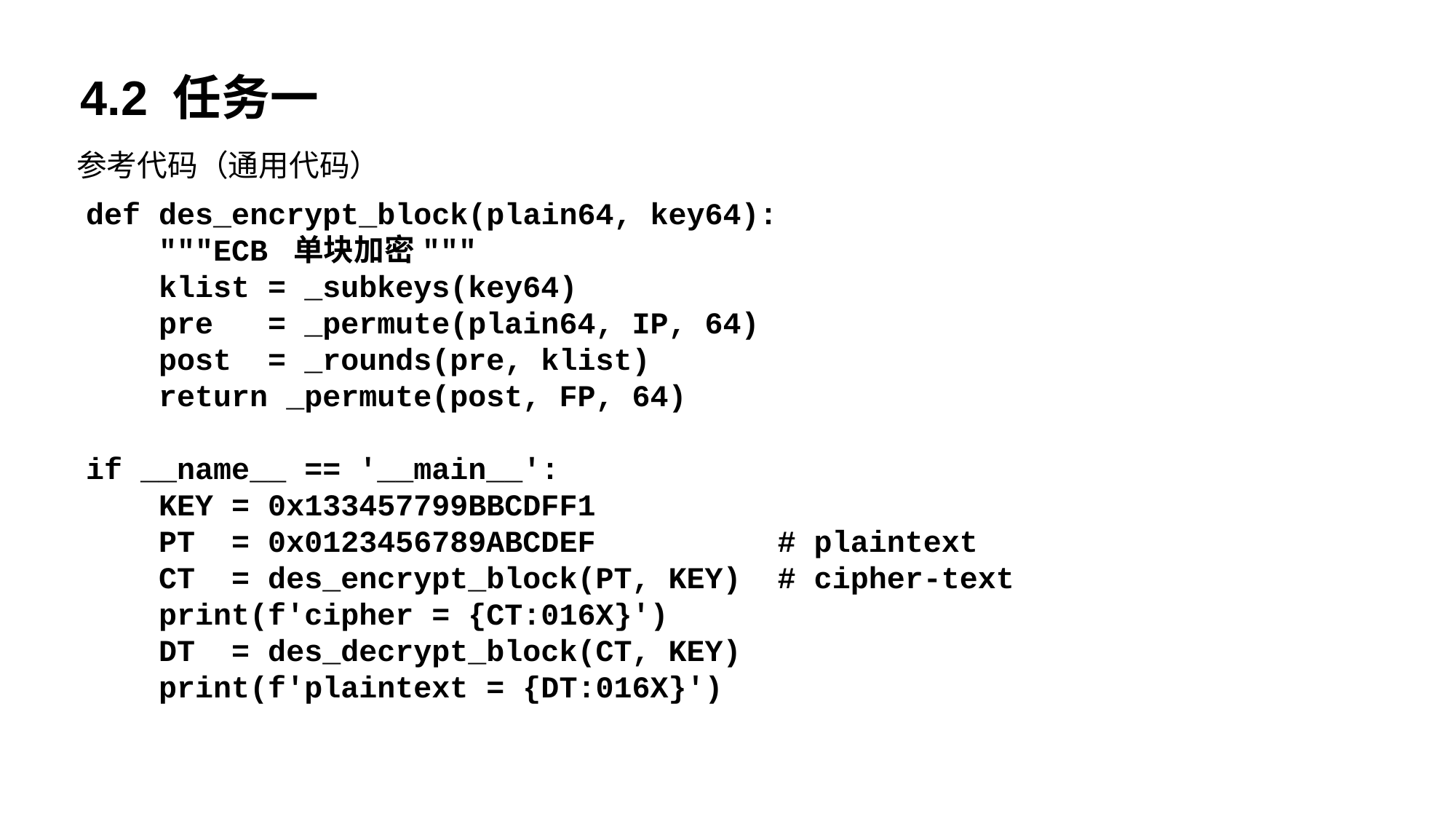

4.2 任务一
参考代码（通用代码）
def des_encrypt_block(plain64, key64):
    """ECB 单块加密"""
    klist = _subkeys(key64)
    pre   = _permute(plain64, IP, 64)
    post  = _rounds(pre, klist)
    return _permute(post, FP, 64)

if __name__ == '__main__':
    KEY = 0x133457799BBCDFF1
    PT  = 0x0123456789ABCDEF          # plaintext
    CT  = des_encrypt_block(PT, KEY)  # cipher-text
    print(f'cipher = {CT:016X}')
    DT  = des_decrypt_block(CT, KEY)
    print(f'plaintext = {DT:016X}')